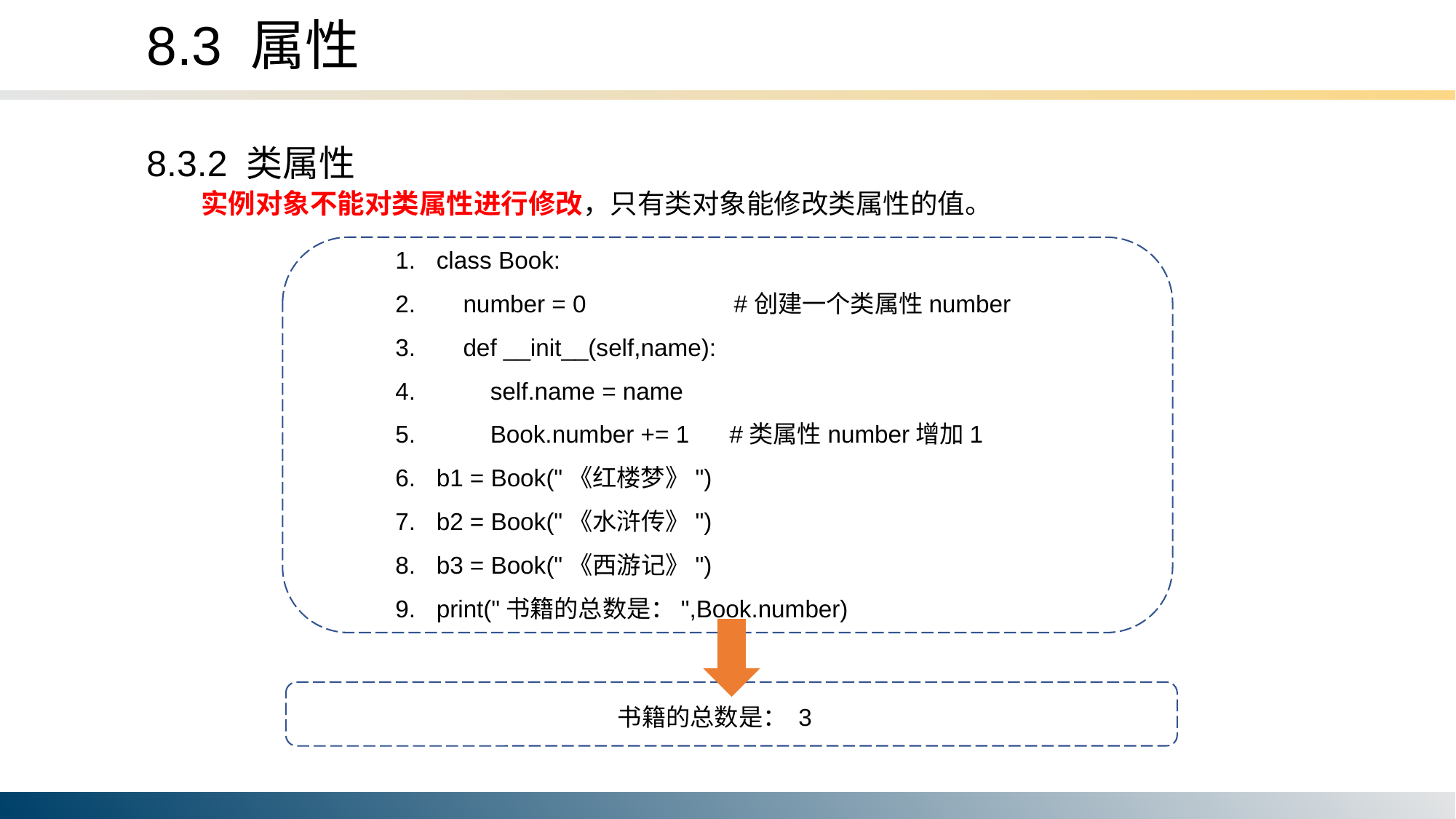

8.3 属性
8.3.2 类属性
实例对象不能对类属性进行修改，只有类对象能修改类属性的值。
class Book:
    number = 0                      #创建一个类属性number
    def __init__(self,name):
        self.name = name
        Book.number += 1      #类属性number增加1
b1 = Book("《红楼梦》")
b2 = Book("《水浒传》")
b3 = Book("《西游记》")
print("书籍的总数是：",Book.number)

书籍的总数是： 3